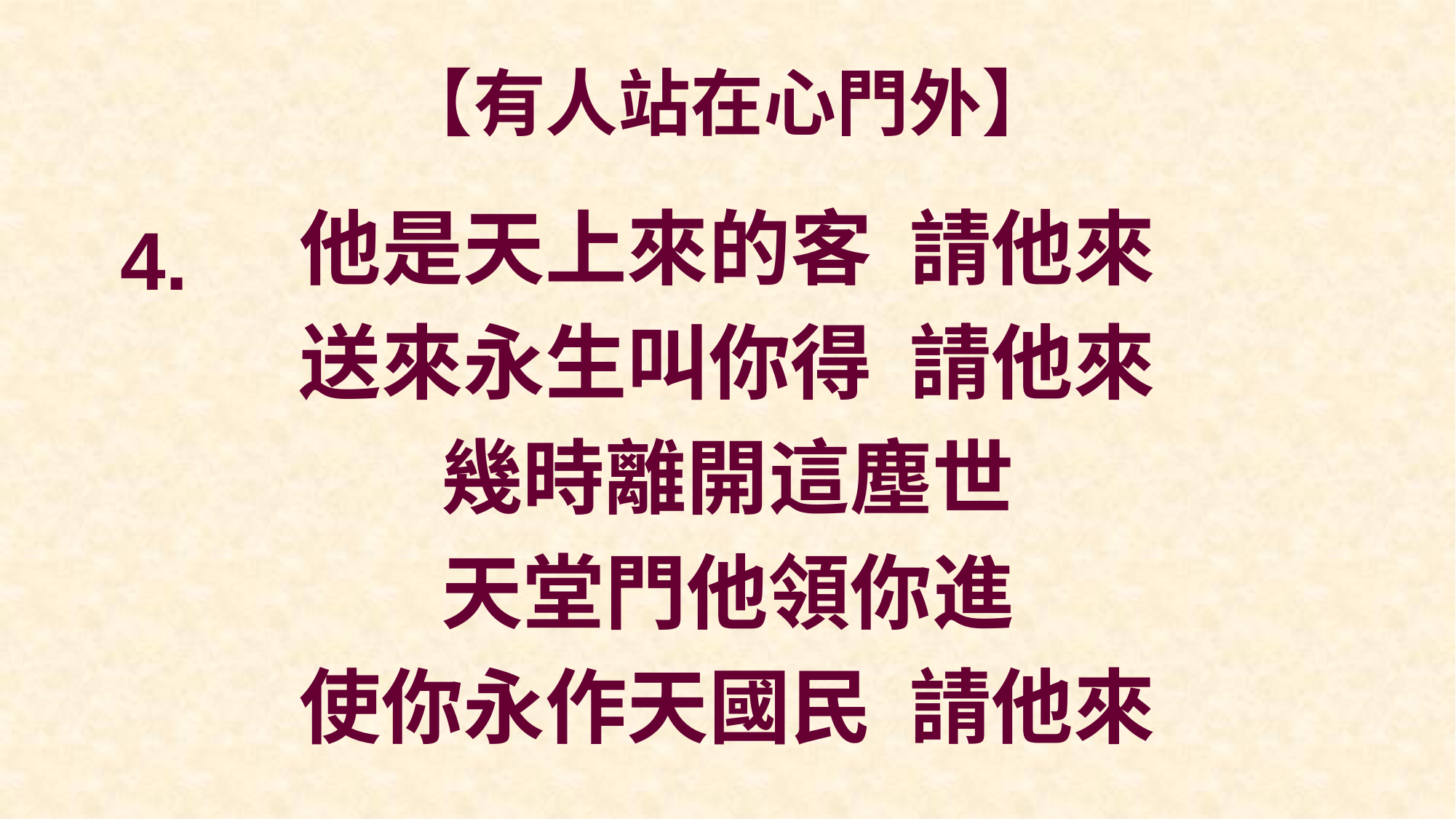

# 【有人站在心門外】
他是天上來的客  請他來
送來永生叫你得  請他來
幾時離開這塵世
天堂門他領你進
使你永作天國民  請他來
4.